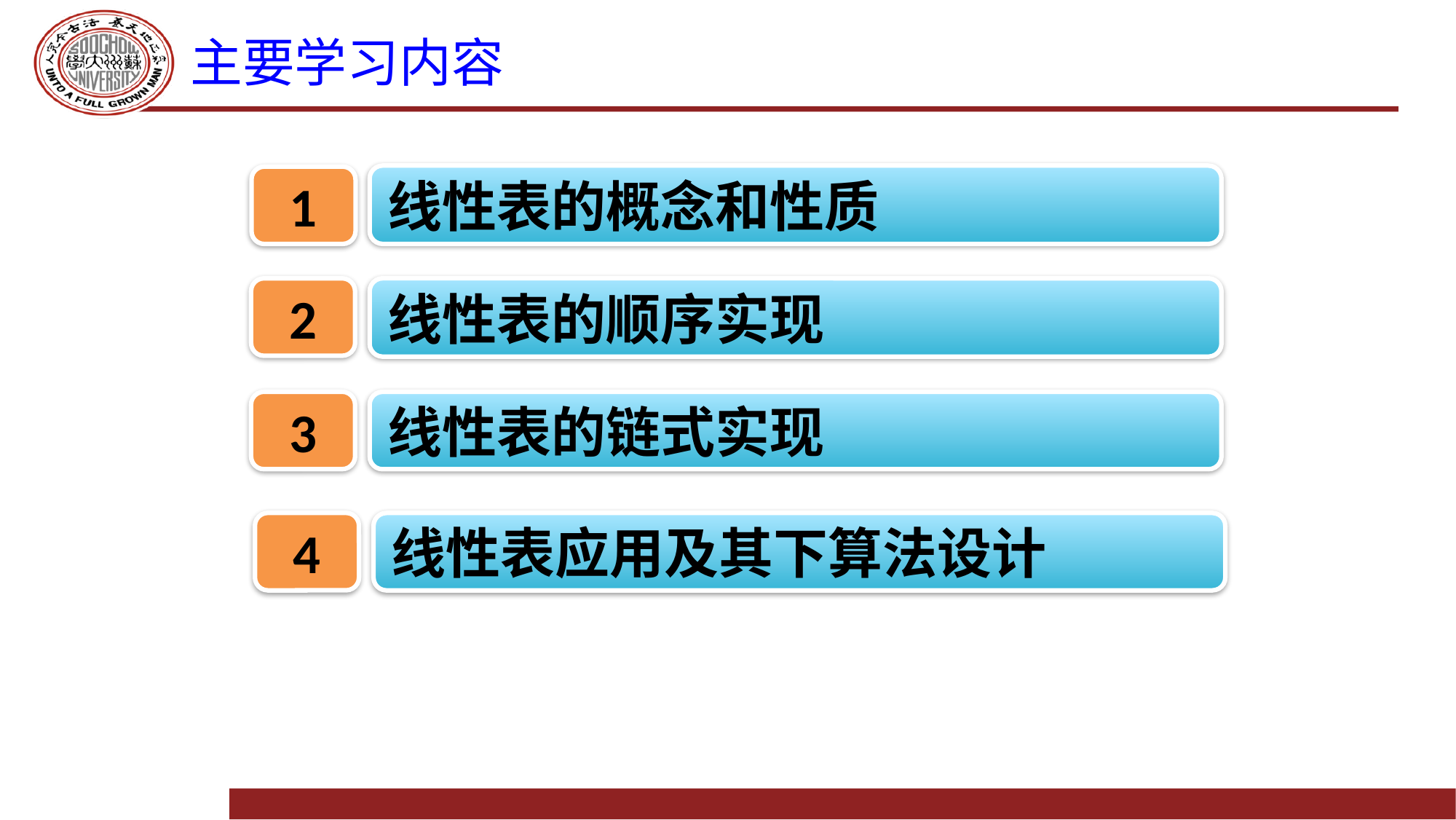

# 主要学习内容
线性表的概念和性质
1
2
线性表的顺序实现
3
线性表的链式实现
4
线性表应用及其下算法设计